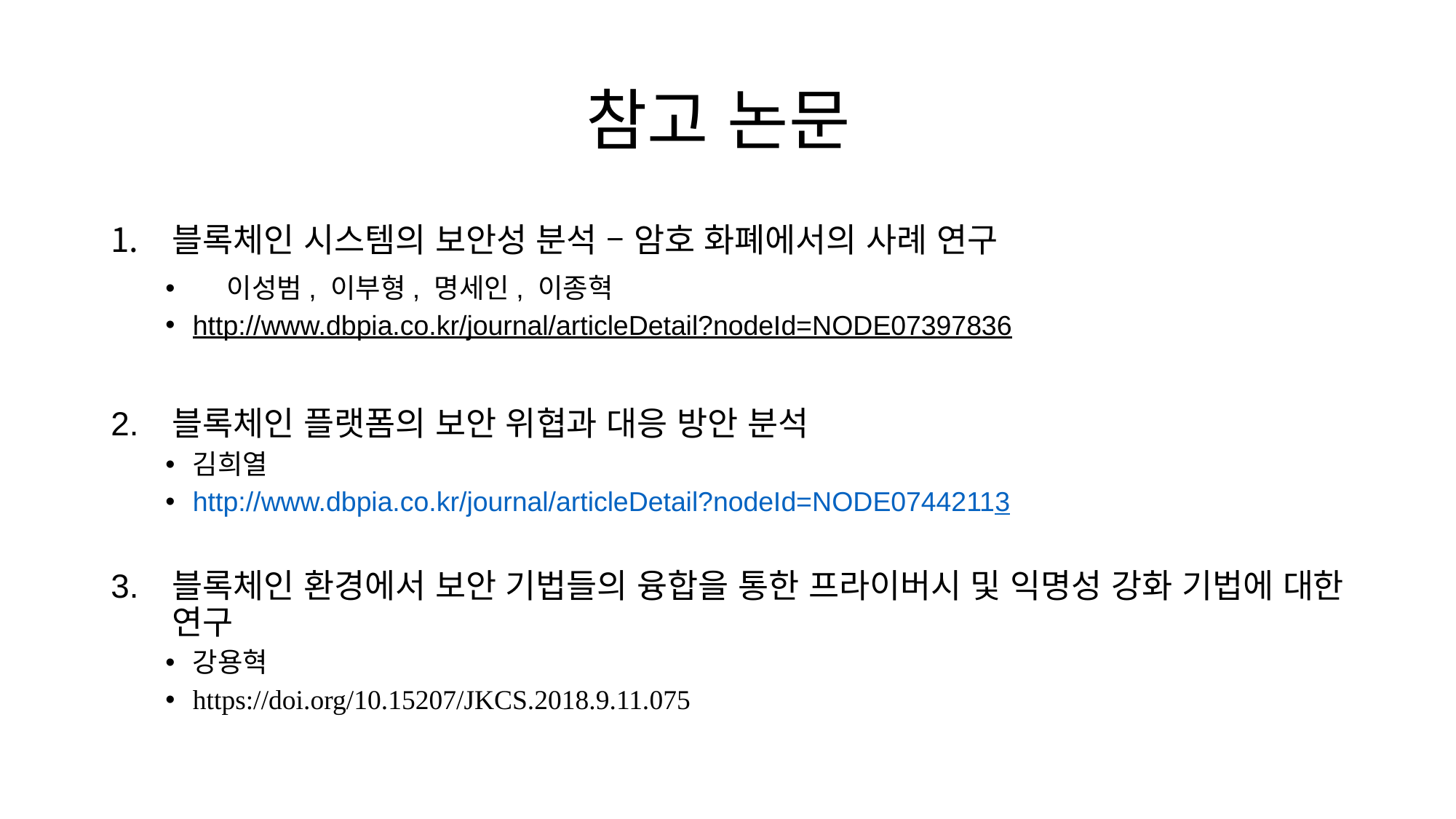

# 참고 논문
블록체인 시스템의 보안성 분석 – 암호 화폐에서의 사례 연구
이성범, 이부형, 명세인, 이종혁
http://www.dbpia.co.kr/journal/articleDetail?nodeId=NODE07397836

블록체인 플랫폼의 보안 위협과 대응 방안 분석
김희열
http://www.dbpia.co.kr/journal/articleDetail?nodeId=NODE07442113

블록체인 환경에서 보안 기법들의 융합을 통한 프라이버시 및 익명성 강화 기법에 대한 연구
강용혁
https://doi.org/10.15207/JKCS.2018.9.11.075